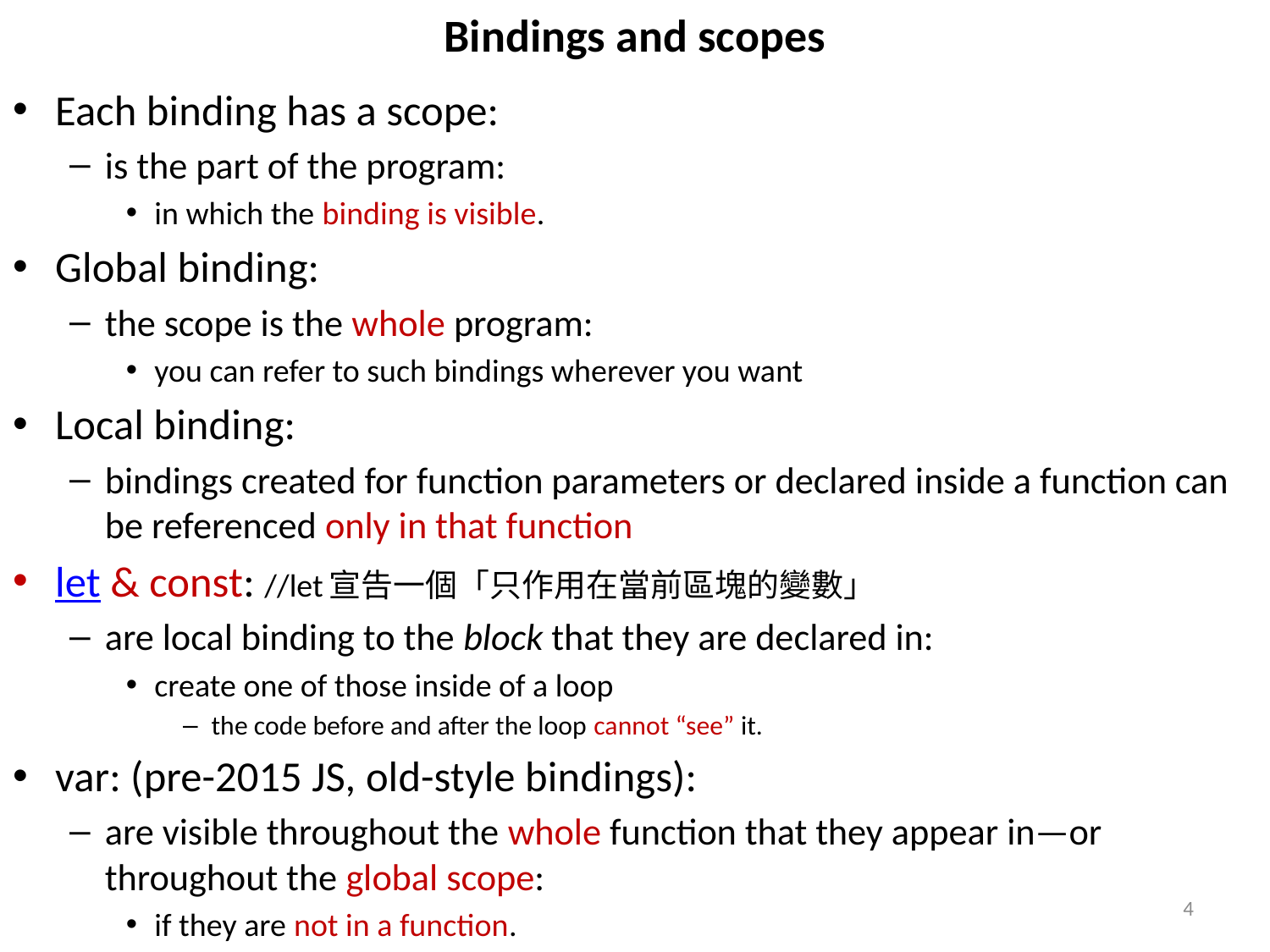

# Bindings and scopes
Each binding has a scope:
is the part of the program:
in which the binding is visible.
Global binding:
the scope is the whole program:
you can refer to such bindings wherever you want
Local binding:
bindings created for function parameters or declared inside a function can be referenced only in that function
let & const: //let宣告一個「只作用在當前區塊的變數」
are local binding to the block that they are declared in:
create one of those inside of a loop
the code before and after the loop cannot “see” it.
var: (pre-2015 JS, old-style bindings):
are visible throughout the whole function that they appear in—or throughout the global scope:
if they are not in a function.
4